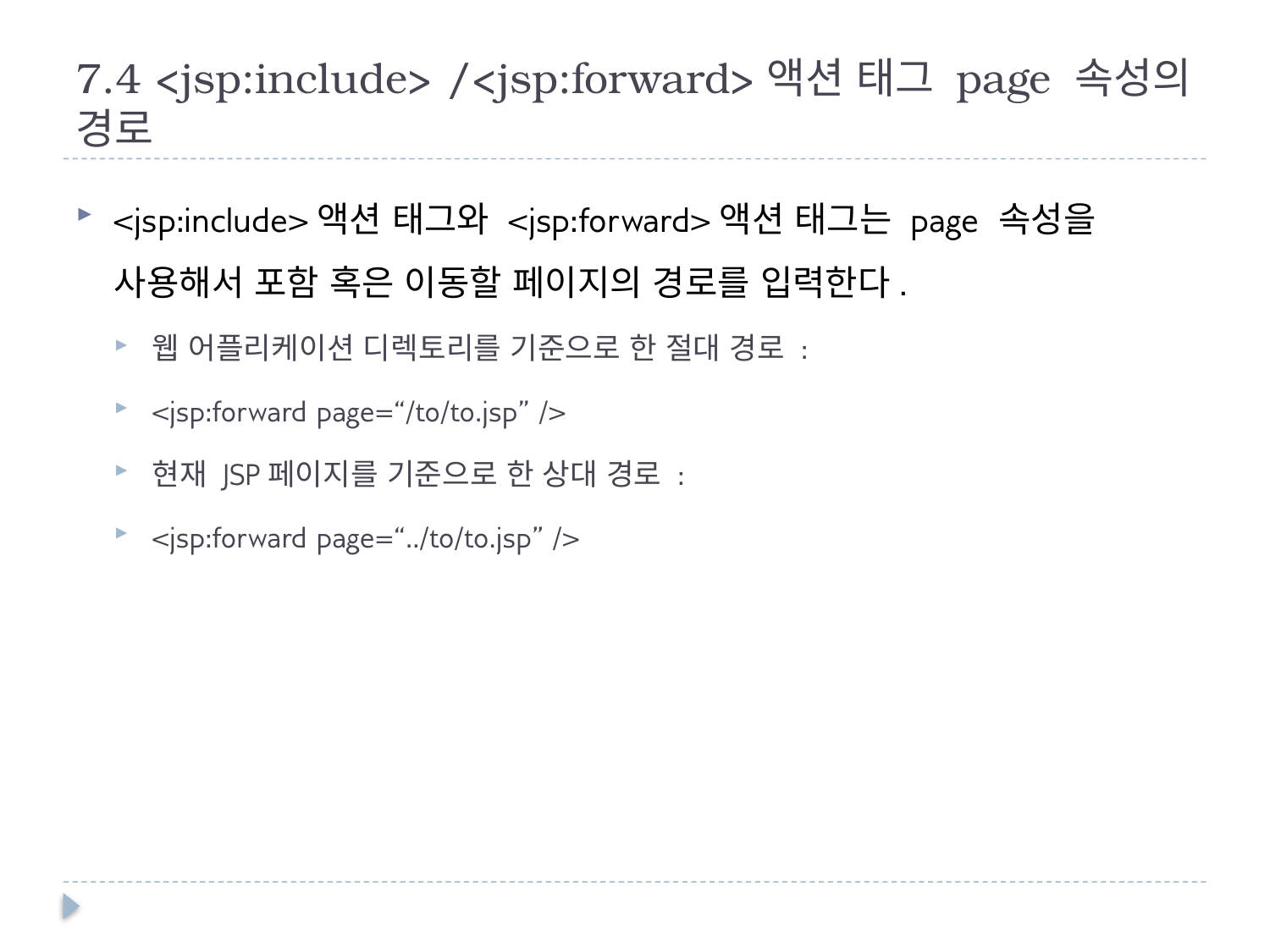

# 7.4 <jsp:include> /<jsp:forward>액션 태그 page 속성의 경로
<jsp:include>액션 태그와 <jsp:forward>액션 태그는 page 속성을 사용해서 포함 혹은 이동할 페이지의 경로를 입력한다.
웹 어플리케이션 디렉토리를 기준으로 한 절대 경로 :
<jsp:forward page=“/to/to.jsp” />
현재 JSP페이지를 기준으로 한 상대 경로 :
<jsp:forward page=“../to/to.jsp” />